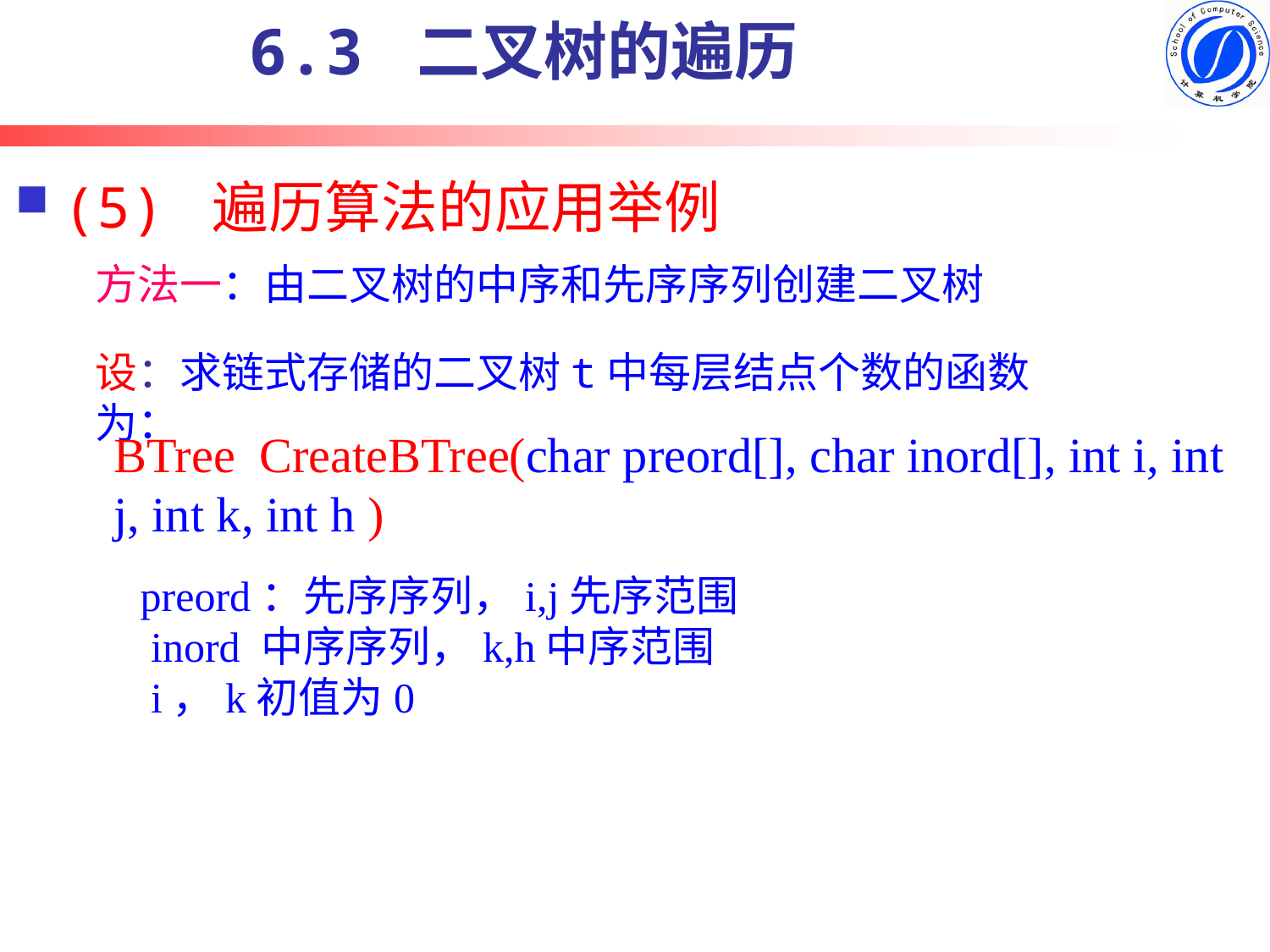

6.3 二叉树的遍历
# (5) 遍历算法的应用举例
方法一：由二叉树的中序和先序序列创建二叉树
设：求链式存储的二叉树t中每层结点个数的函数为：
BTree  CreateBTree(char preord[], char inord[], int i, int j, int k, int h )
preord：先序序列，i,j先序范围
 inord 中序序列，k,h中序范围
 i，k初值为0